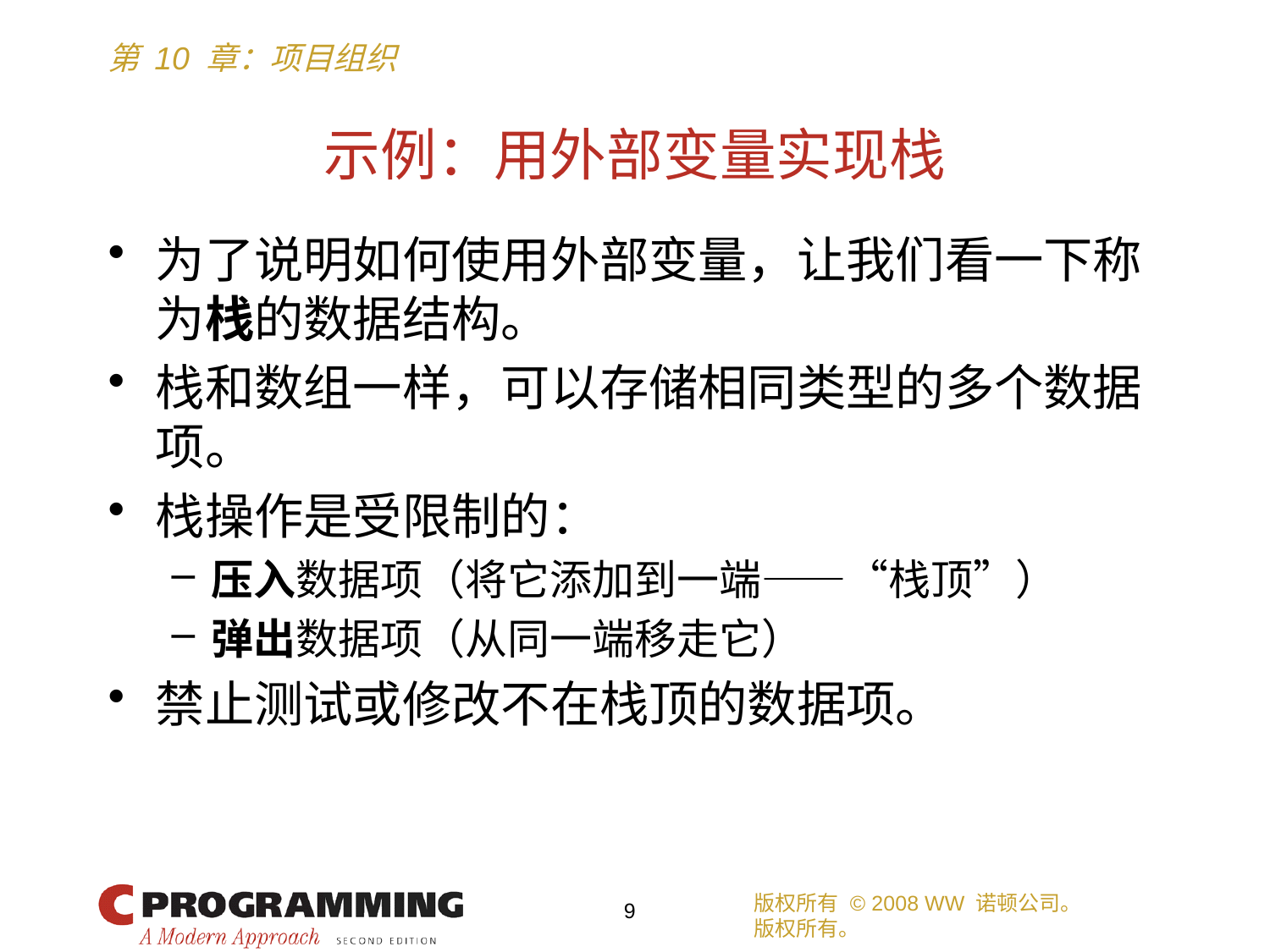

# 示例：用外部变量实现栈
为了说明如何使用外部变量，让我们看一下称为栈的数据结构。
栈和数组一样，可以存储相同类型的多个数据项。
栈操作是受限制的：
压入数据项（将它添加到一端——“栈顶”）
弹出数据项（从同一端移走它）
禁止测试或修改不在栈顶的数据项。
版权所有 © 2008 WW 诺顿公司。
版权所有。
9